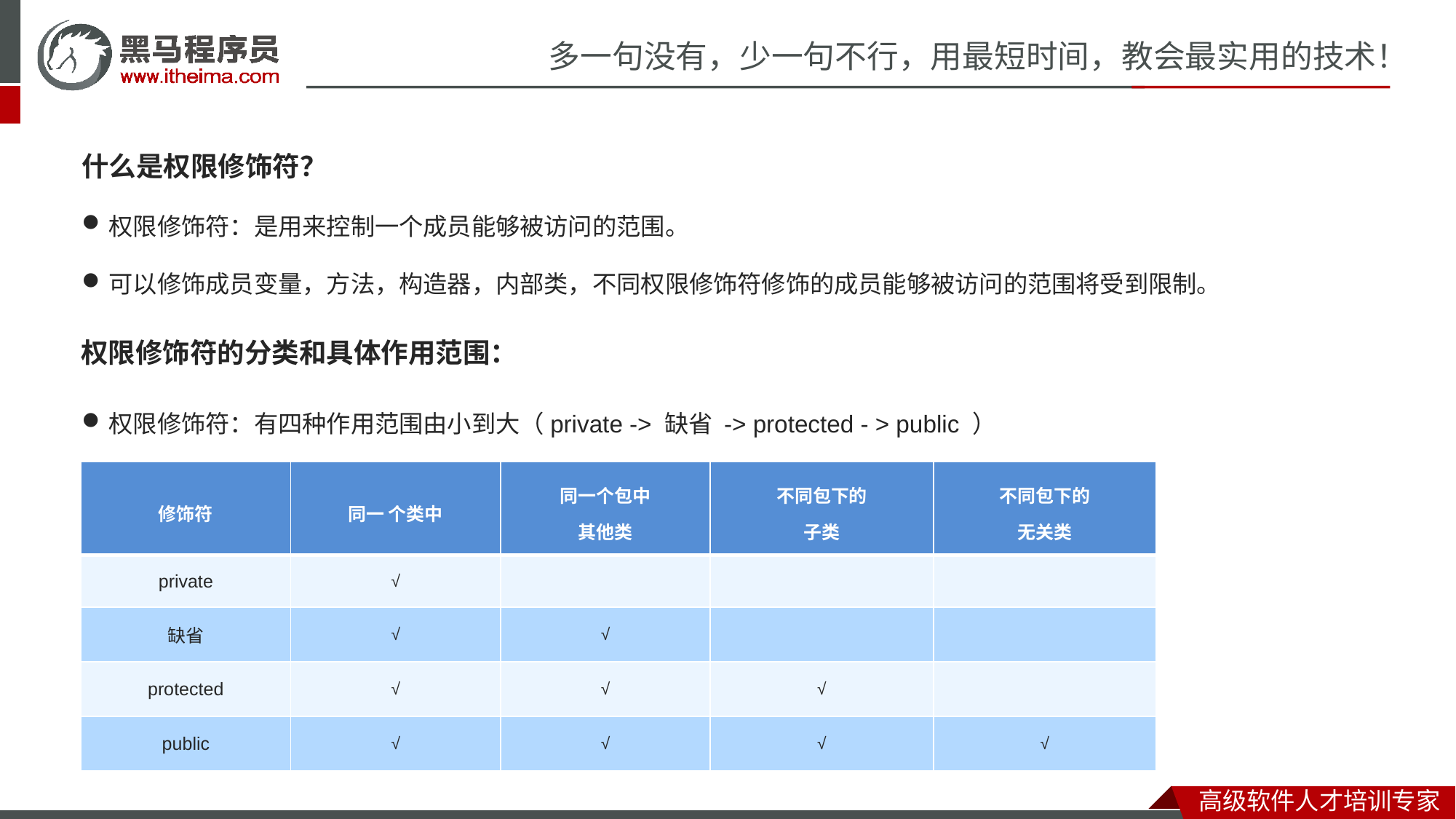

什么是权限修饰符？
权限修饰符：是用来控制一个成员能够被访问的范围。
可以修饰成员变量，方法，构造器，内部类，不同权限修饰符修饰的成员能够被访问的范围将受到限制。
权限修饰符的分类和具体作用范围：
权限修饰符：有四种作用范围由小到大（private -> 缺省 -> protected - > public ）
| 修饰符 | 同一 个类中 | 同一个包中 其他类 | 不同包下的 子类 | 不同包下的 无关类 |
| --- | --- | --- | --- | --- |
| private | √ |  |  |  |
| 缺省 | √ | √ |  |  |
| protected | √ | √ | √ |  |
| public | √ | √ | √ | √ |